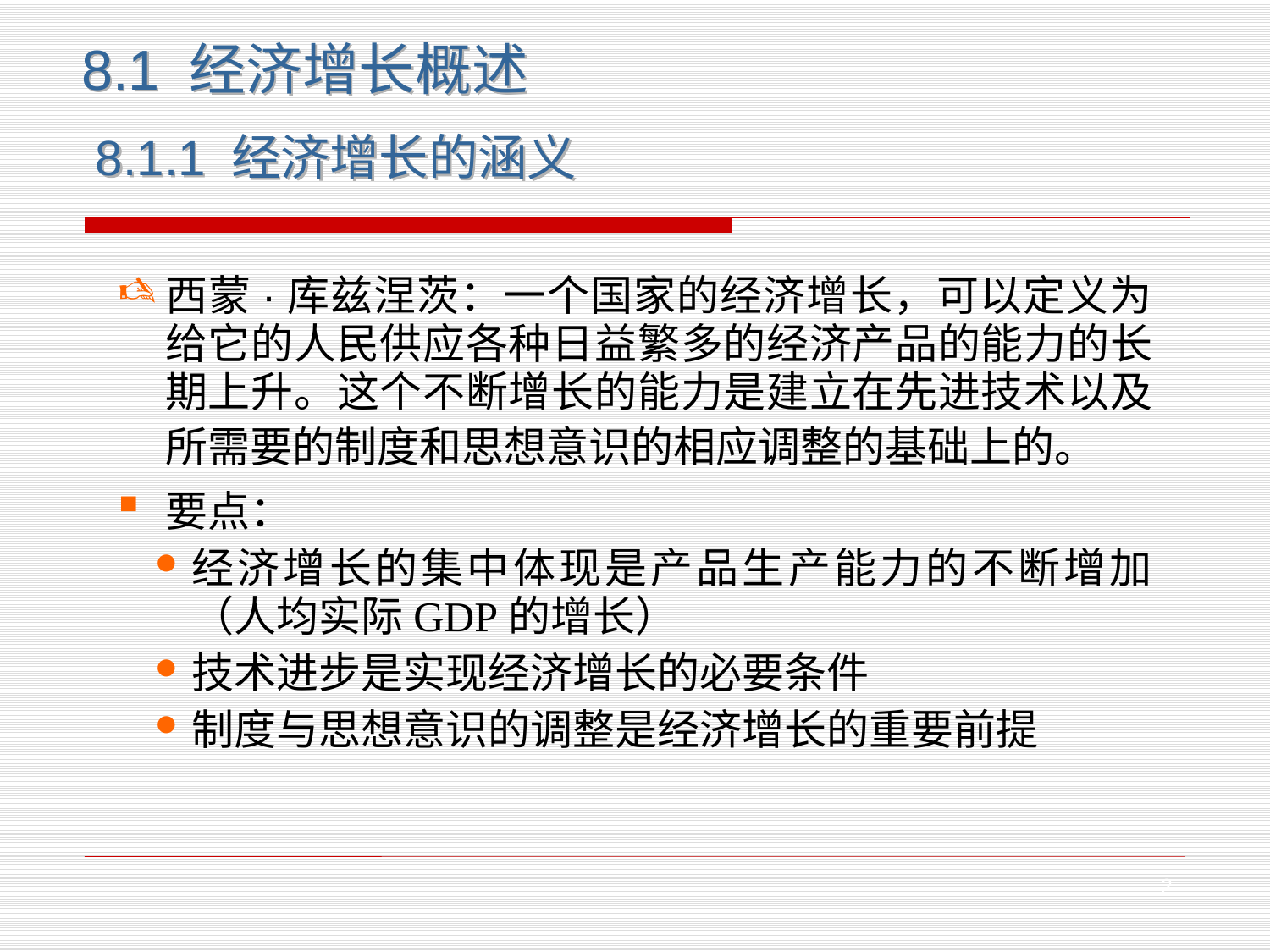

8.1 经济增长概述
8.1.1 经济增长的涵义
西蒙·库兹涅茨：一个国家的经济增长，可以定义为给它的人民供应各种日益繁多的经济产品的能力的长期上升。这个不断增长的能力是建立在先进技术以及所需要的制度和思想意识的相应调整的基础上的。
要点：
经济增长的集中体现是产品生产能力的不断增加（人均实际GDP的增长）
技术进步是实现经济增长的必要条件
制度与思想意识的调整是经济增长的重要前提
2